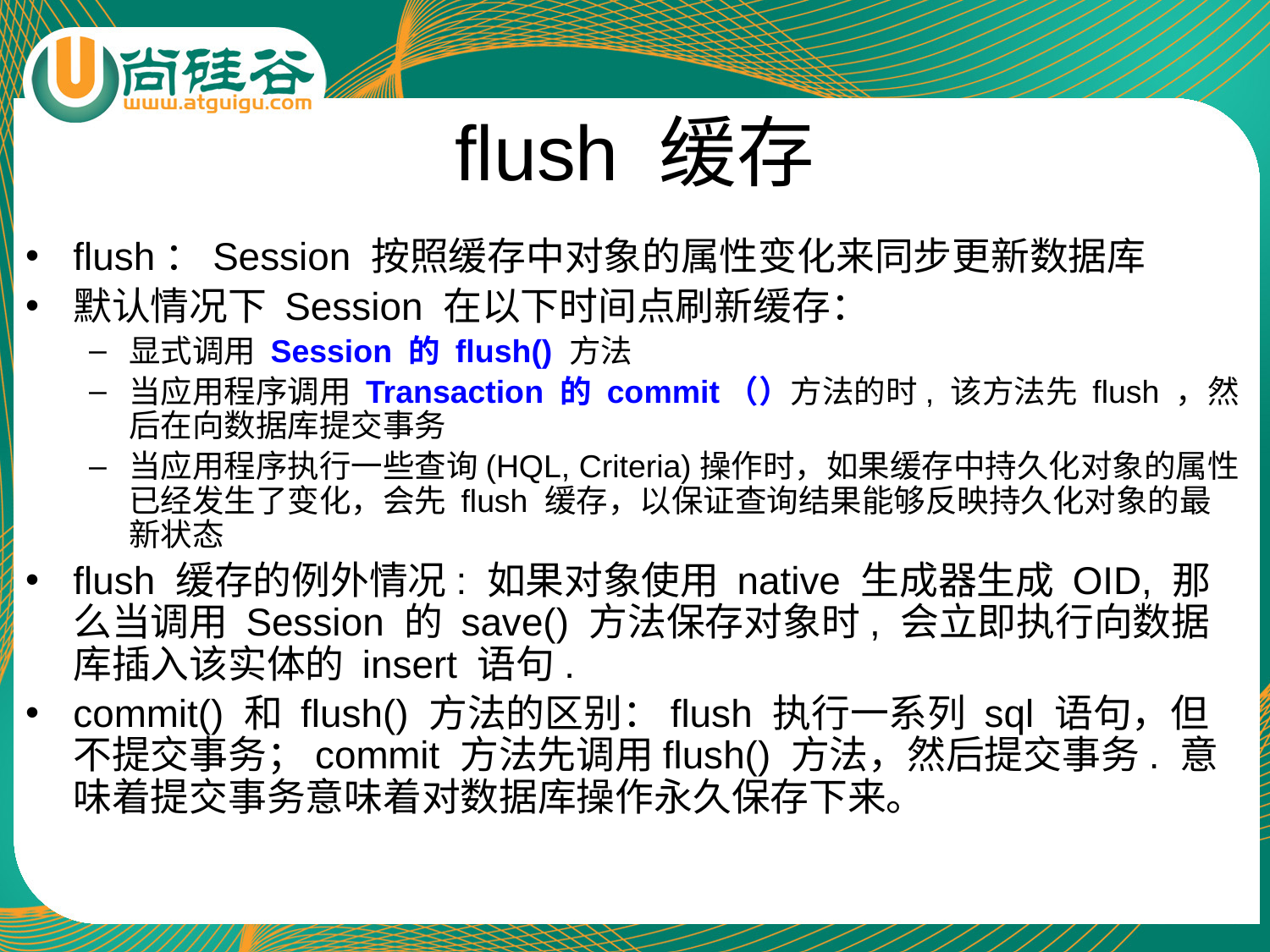

# flush 缓存
flush：Session 按照缓存中对象的属性变化来同步更新数据库
默认情况下 Session 在以下时间点刷新缓存：
显式调用 Session 的 flush() 方法
当应用程序调用 Transaction 的 commit（）方法的时, 该方法先 flush ，然后在向数据库提交事务
当应用程序执行一些查询(HQL, Criteria)操作时，如果缓存中持久化对象的属性已经发生了变化，会先 flush 缓存，以保证查询结果能够反映持久化对象的最新状态
flush 缓存的例外情况: 如果对象使用 native 生成器生成 OID, 那么当调用 Session 的 save() 方法保存对象时, 会立即执行向数据库插入该实体的 insert 语句.
commit() 和 flush() 方法的区别：flush 执行一系列 sql 语句，但不提交事务；commit 方法先调用flush() 方法，然后提交事务. 意味着提交事务意味着对数据库操作永久保存下来。